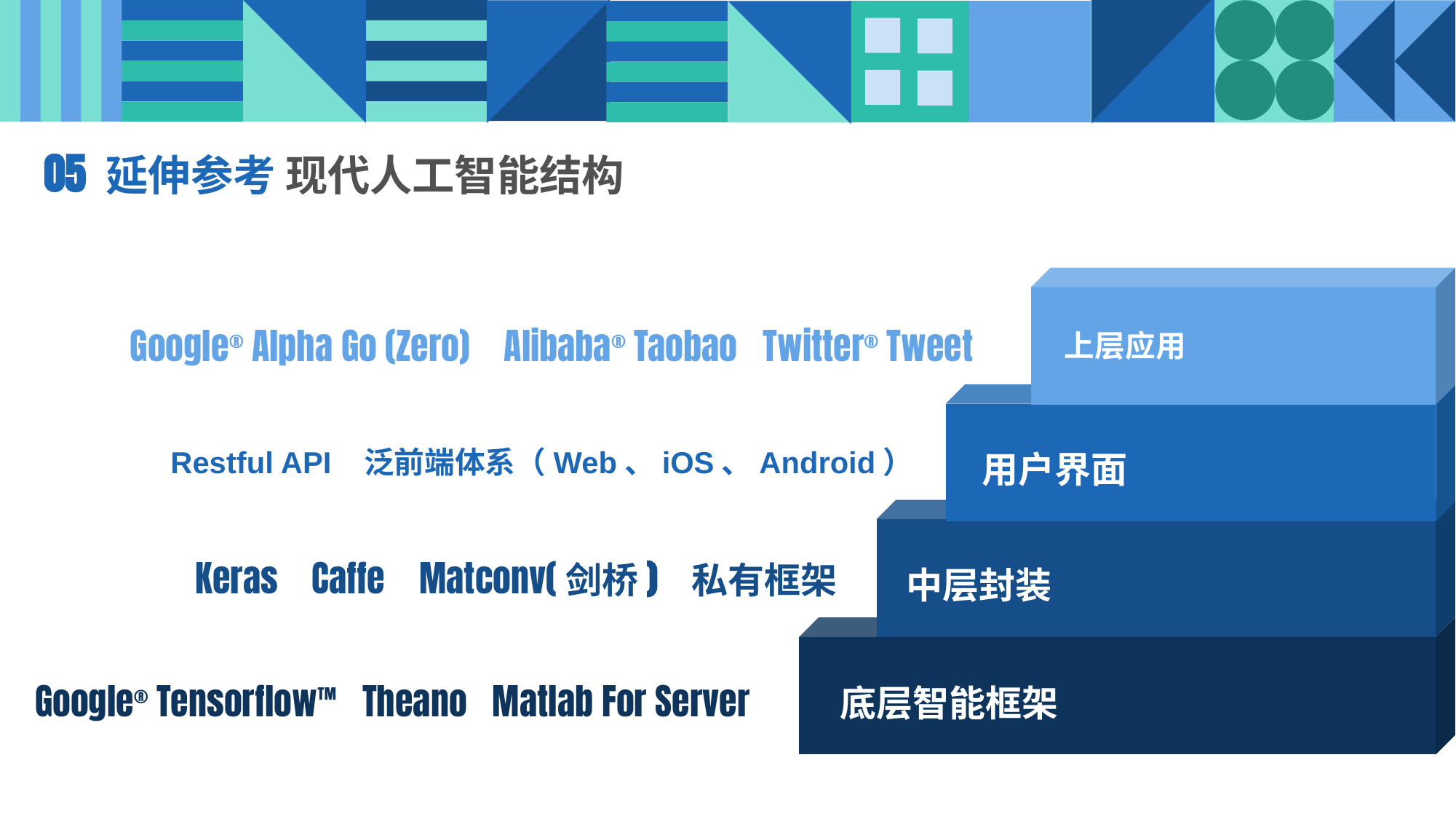

05 延伸参考 现代人工智能结构

上层应用
Google® Alpha Go (Zero)    Alibaba® Taobao   Twitter® Tweet

用户界面
Restful API   泛前端体系（Web、iOS、Android）

中层封装
Keras    Caffe    Matconv(剑桥)   私有框架

底层智能框架
Google® Tensorflow™   Theano   Matlab For Server